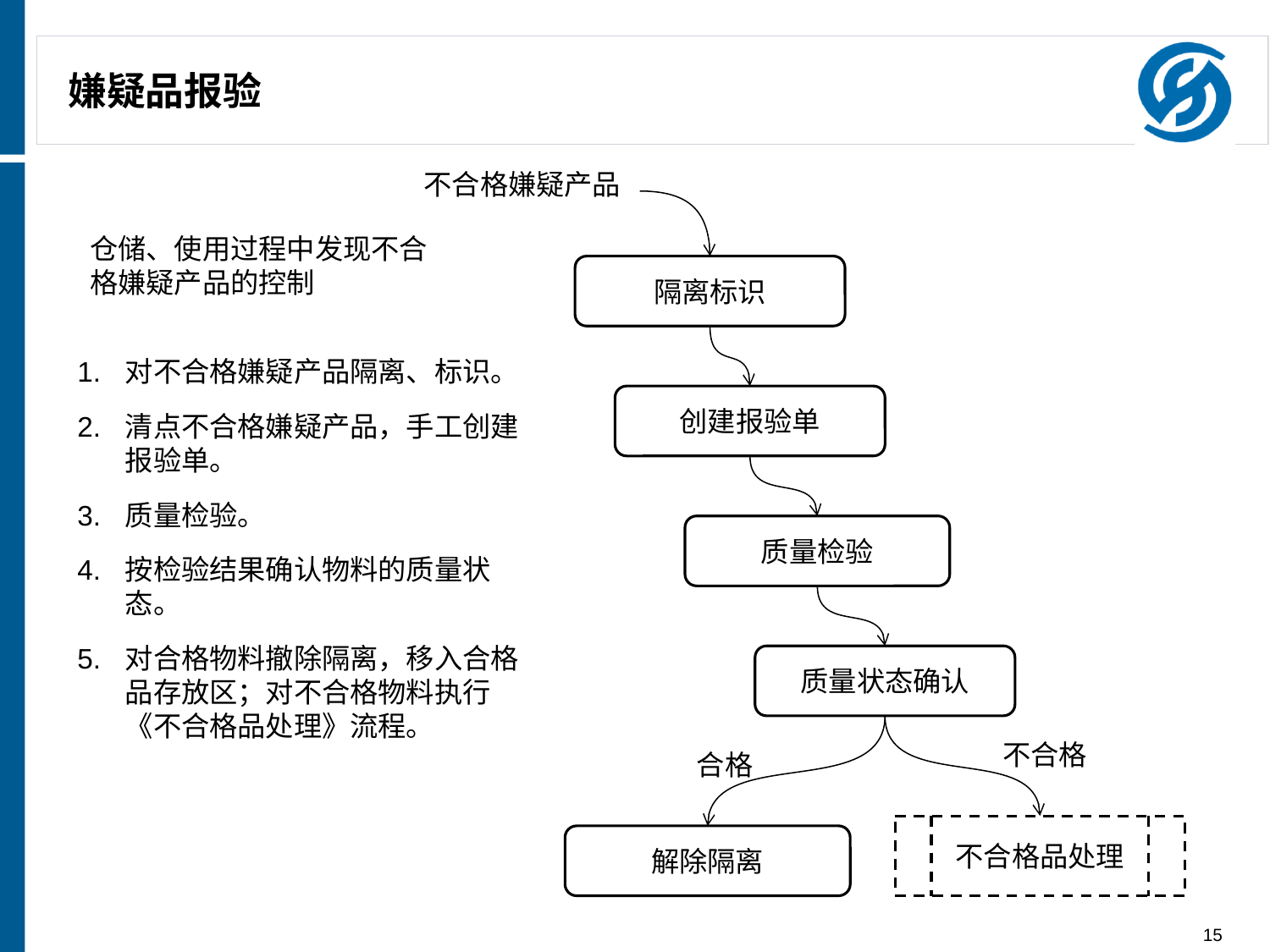

# 嫌疑品报验
不合格嫌疑产品
仓储、使用过程中发现不合格嫌疑产品的控制
隔离标识

对不合格嫌疑产品隔离、标识。
清点不合格嫌疑产品，手工创建报验单。
质量检验。
按检验结果确认物料的质量状态。
对合格物料撤除隔离，移入合格品存放区；对不合格物料执行《不合格品处理》流程。
创建报验单
质量检验
质量状态确认
不合格
合格
不合格品处理
解除隔离
15